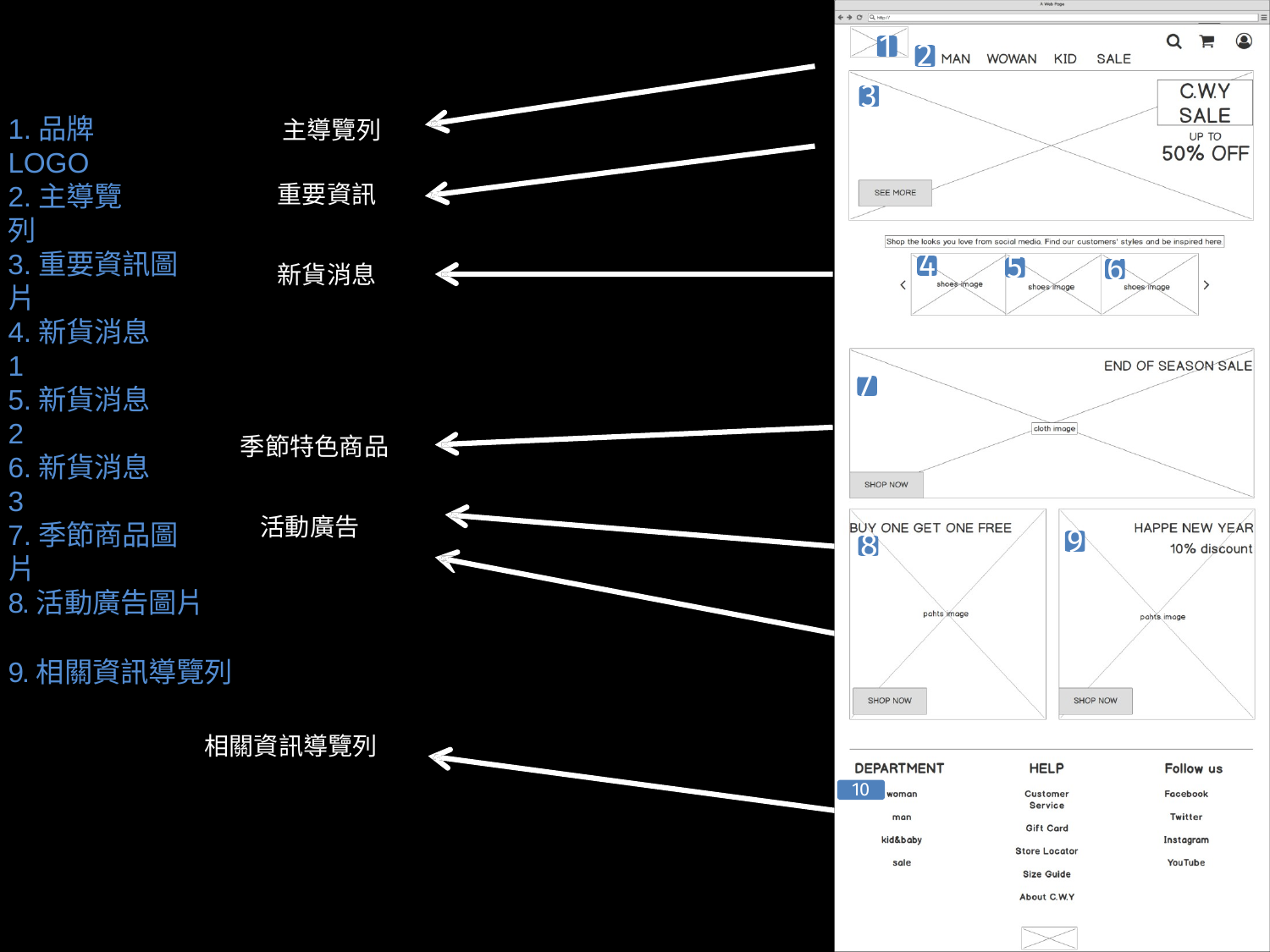

1
2

3

1.品牌LOGO
主導覽列

2.主導覽列
重要資訊
4
5
3.重要資訊圖片
6

新貨消息

4.新貨消息1
7

5.新貨消息2

季節特色商品
6.新貨消息3

活動廣告
7.季節商品圖片
9
8

8.活動廣告圖片

9.相關資訊導覽列

相關資訊導覽列

10